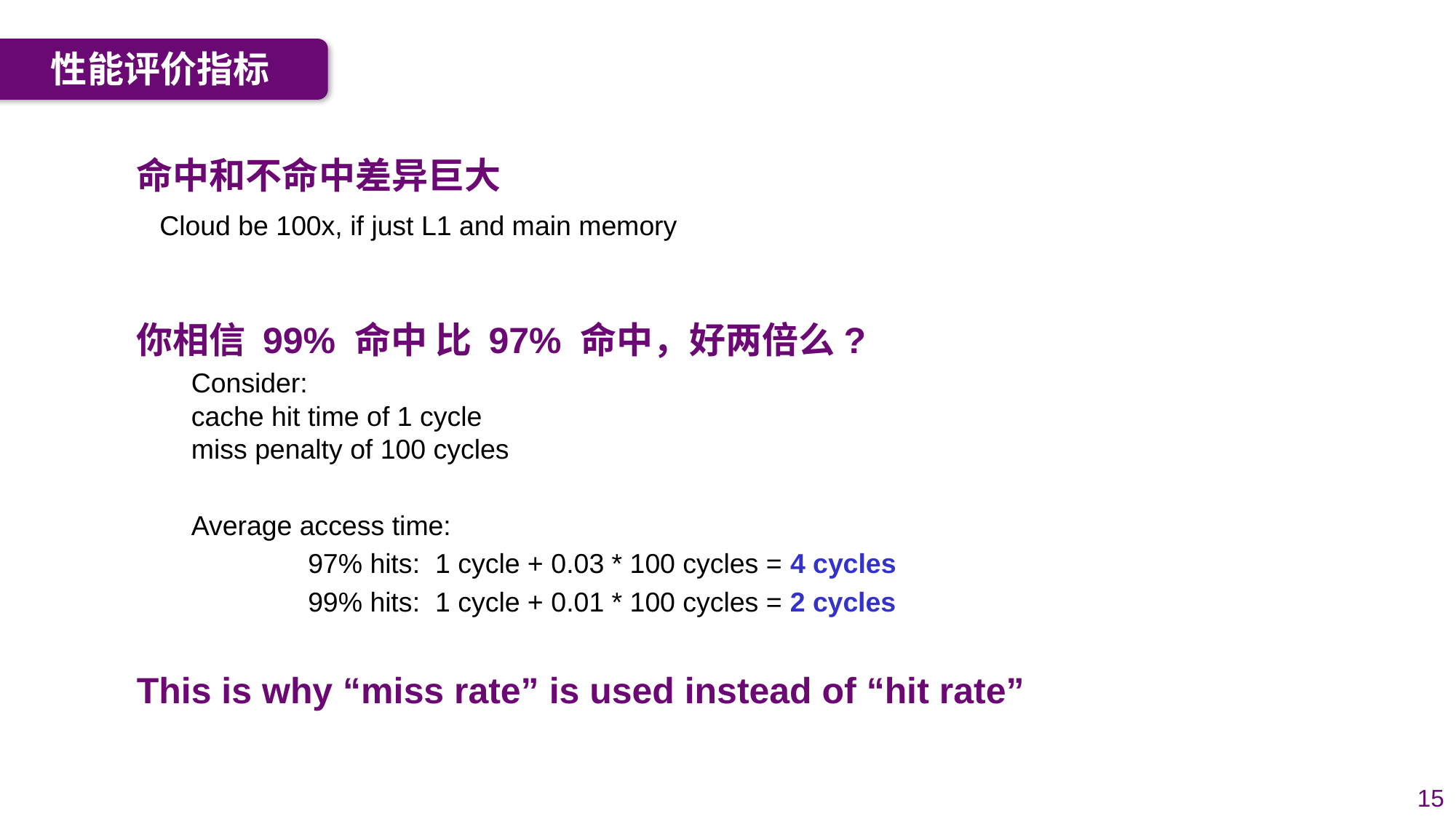

性能评价指标

命中和不命中差异巨大
   Cloud be 100x, if just L1 and main memory

你相信 99% 命中 比 97% 命中，好两倍么?
Consider:
cache hit time of 1 cycle
miss penalty of 100 cycles

Average access time:
	 97% hits:  1 cycle + 0.03 * 100 cycles = 4 cycles
	 99% hits:  1 cycle + 0.01 * 100 cycles = 2 cycles

This is why “miss rate” is used instead of “hit rate”

15